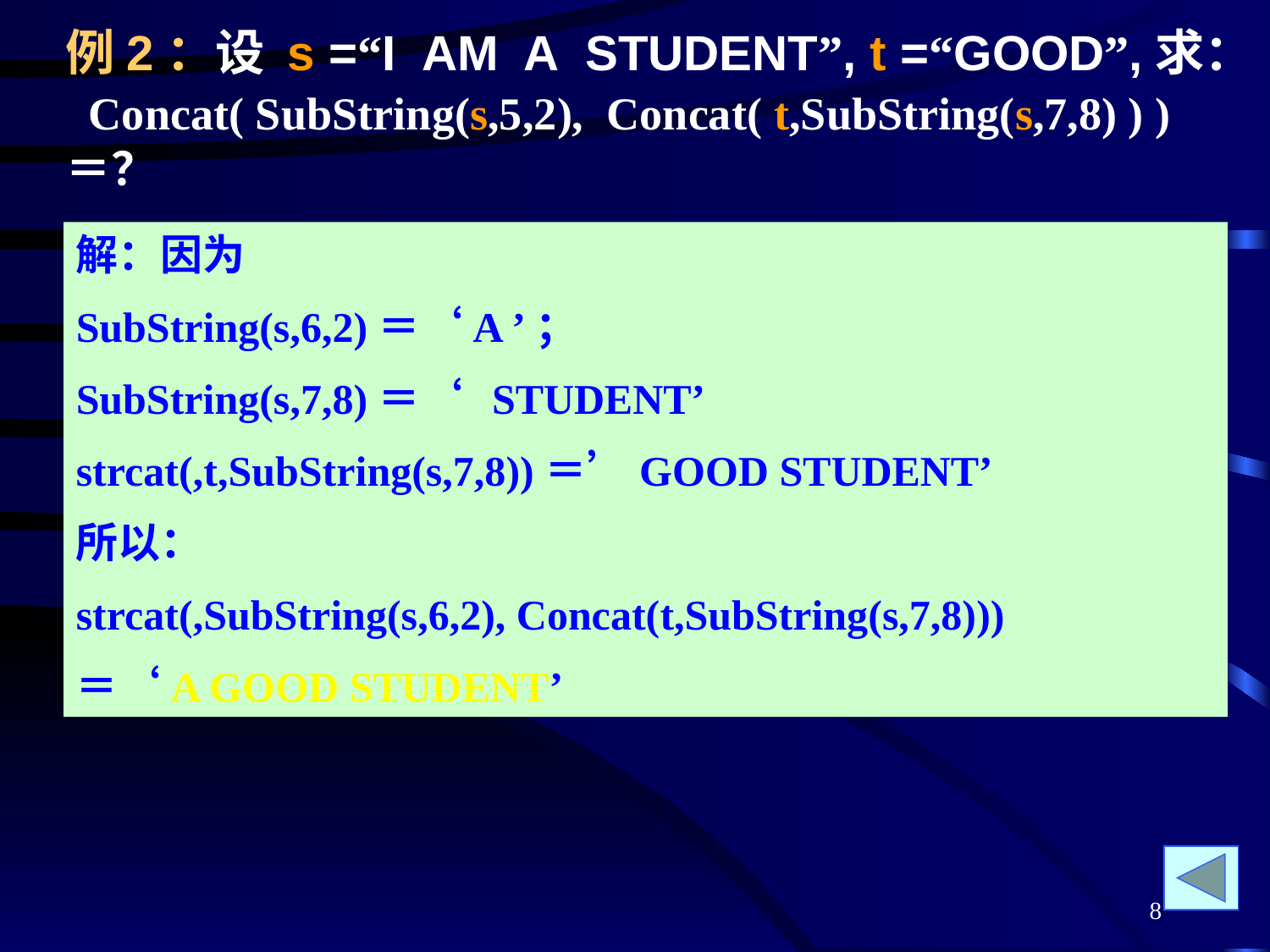

# 例2：设 s =“I  AM  A  STUDENT”, t =“GOOD”,求： Concat( SubString(s,5,2),  Concat( t,SubString(s,7,8) ) ) ＝？
解：因为
SubString(s,6,2)＝‘A ’；
SubString(s,7,8)＝‘  STUDENT’
strcat(,t,SubString(s,7,8))＝’GOOD STUDENT’
所以：
strcat(,SubString(s,6,2), Concat(t,SubString(s,7,8)))
＝‘A GOOD STUDENT’

8